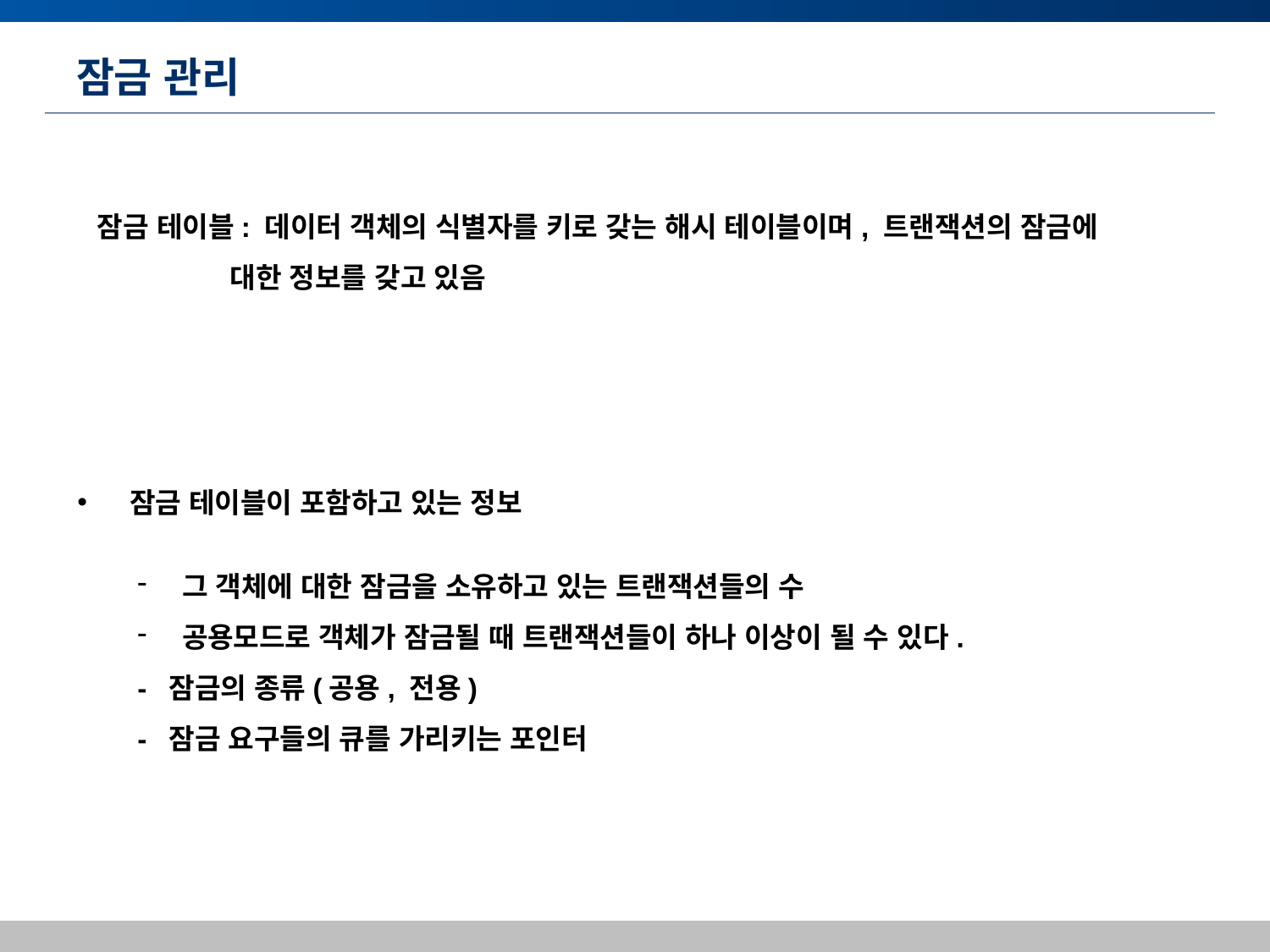

# 잠금 관리
잠금 테이블: 데이터 객체의 식별자를 키로 갖는 해시 테이블이며, 트랜잭션의 잠금에
                 대한 정보를 갖고 있음
  잠금 테이블이 포함하고 있는 정보
 그 객체에 대한 잠금을 소유하고 있는 트랜잭션들의 수
 공용모드로 객체가 잠금될 때 트랜잭션들이 하나 이상이 될 수 있다.
-  잠금의 종류(공용, 전용)
-  잠금 요구들의 큐를 가리키는 포인터